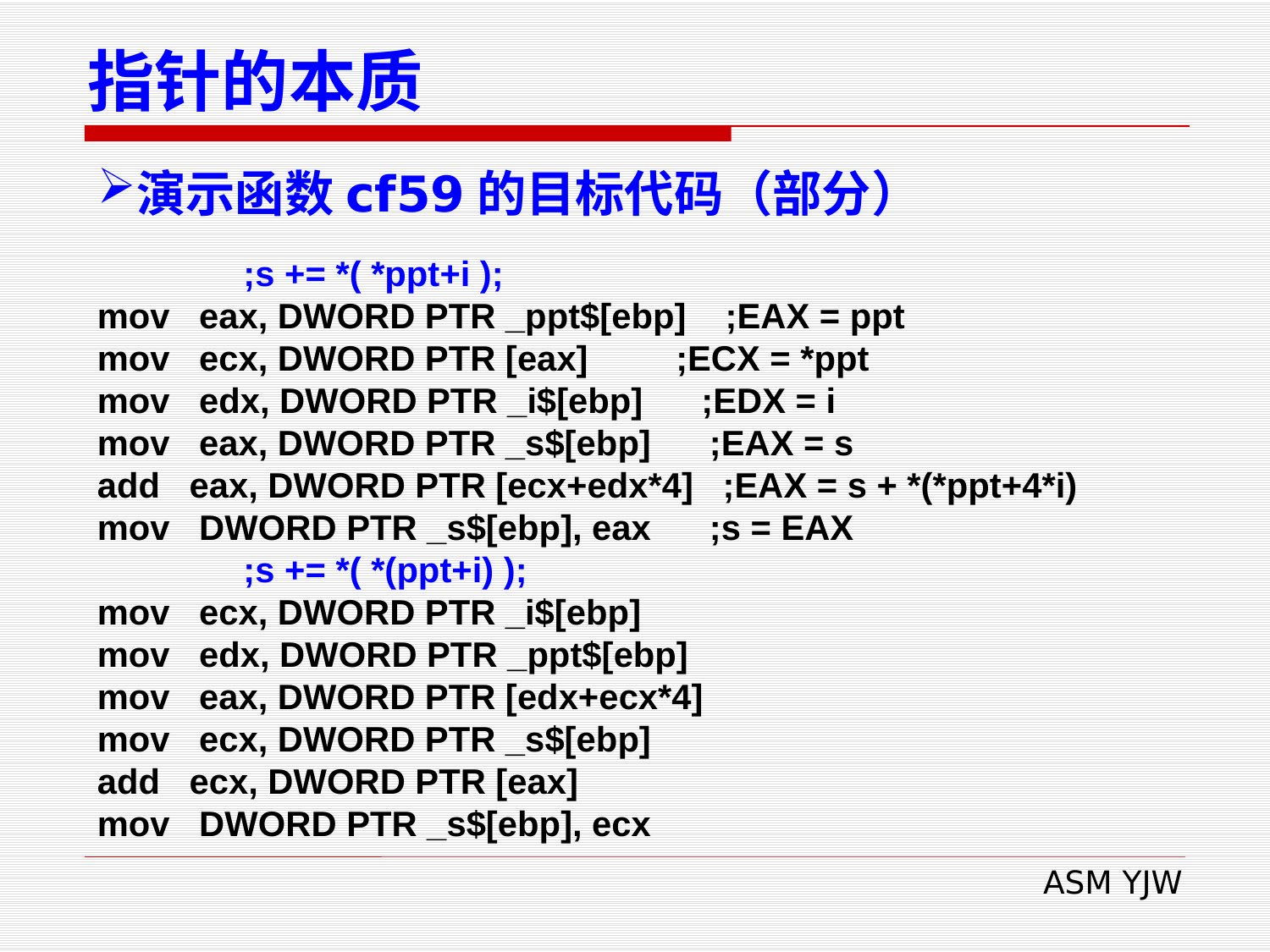

# 指针的本质
演示函数cf59的目标代码（部分）
               ;s += *( *ppt+i );
mov   eax, DWORD PTR _ppt$[ebp]    ;EAX = ppt
mov   ecx, DWORD PTR [eax]         ;ECX = *ppt
mov   edx, DWORD PTR _i$[ebp]      ;EDX = i
mov   eax, DWORD PTR _s$[ebp]      ;EAX = s
add   eax, DWORD PTR [ecx+edx*4]   ;EAX = s + *(*ppt+4*i)
mov   DWORD PTR _s$[ebp], eax      ;s = EAX
               ;s += *( *(ppt+i) );
mov   ecx, DWORD PTR _i$[ebp]
mov   edx, DWORD PTR _ppt$[ebp]
mov   eax, DWORD PTR [edx+ecx*4]
mov   ecx, DWORD PTR _s$[ebp]
add   ecx, DWORD PTR [eax]
mov   DWORD PTR _s$[ebp], ecx